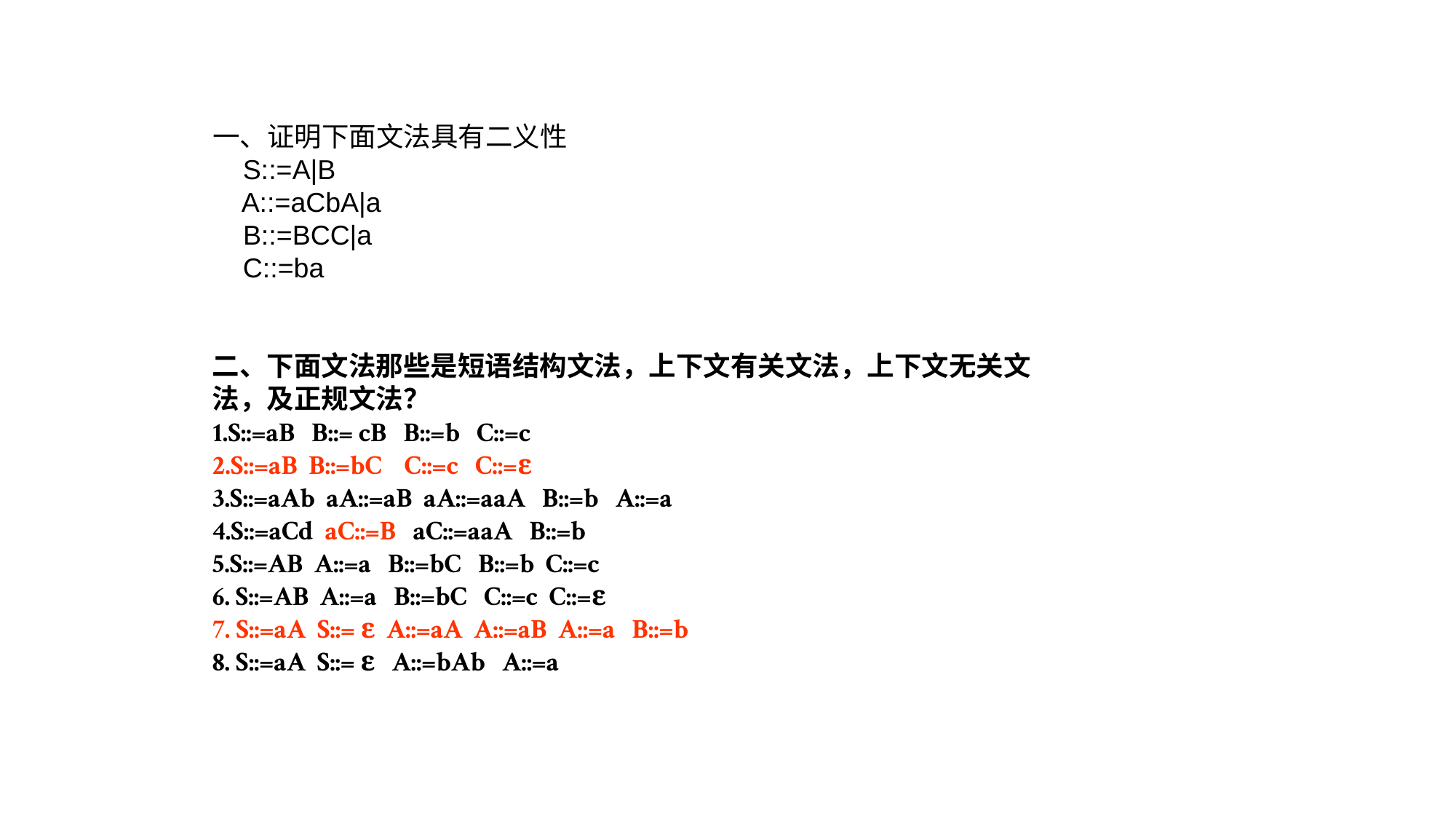

一、证明下面文法具有二义性
    S::=A|B
    A::=aCbA|a
    B::=BCC|a
    C::=ba
二、下面文法那些是短语结构文法，上下文有关文法，上下文无关文法，及正规文法？
1.S::=aB   B::= cB   B::=b   C::=c
2.S::=aB  B::=bC    C::=c   C::=ε
3.S::=aAb  aA::=aB  aA::=aaA   B::=b   A::=a
4.S::=aCd  aC::=B   aC::=aaA   B::=b
5.S::=AB  A::=a   B::=bC   B::=b  C::=c
6. S::=AB  A::=a   B::=bC   C::=c  C::=ε
7. S::=aA  S::= ε  A::=aA  A::=aB  A::=a   B::=b
8. S::=aA  S::= ε   A::=bAb   A::=a